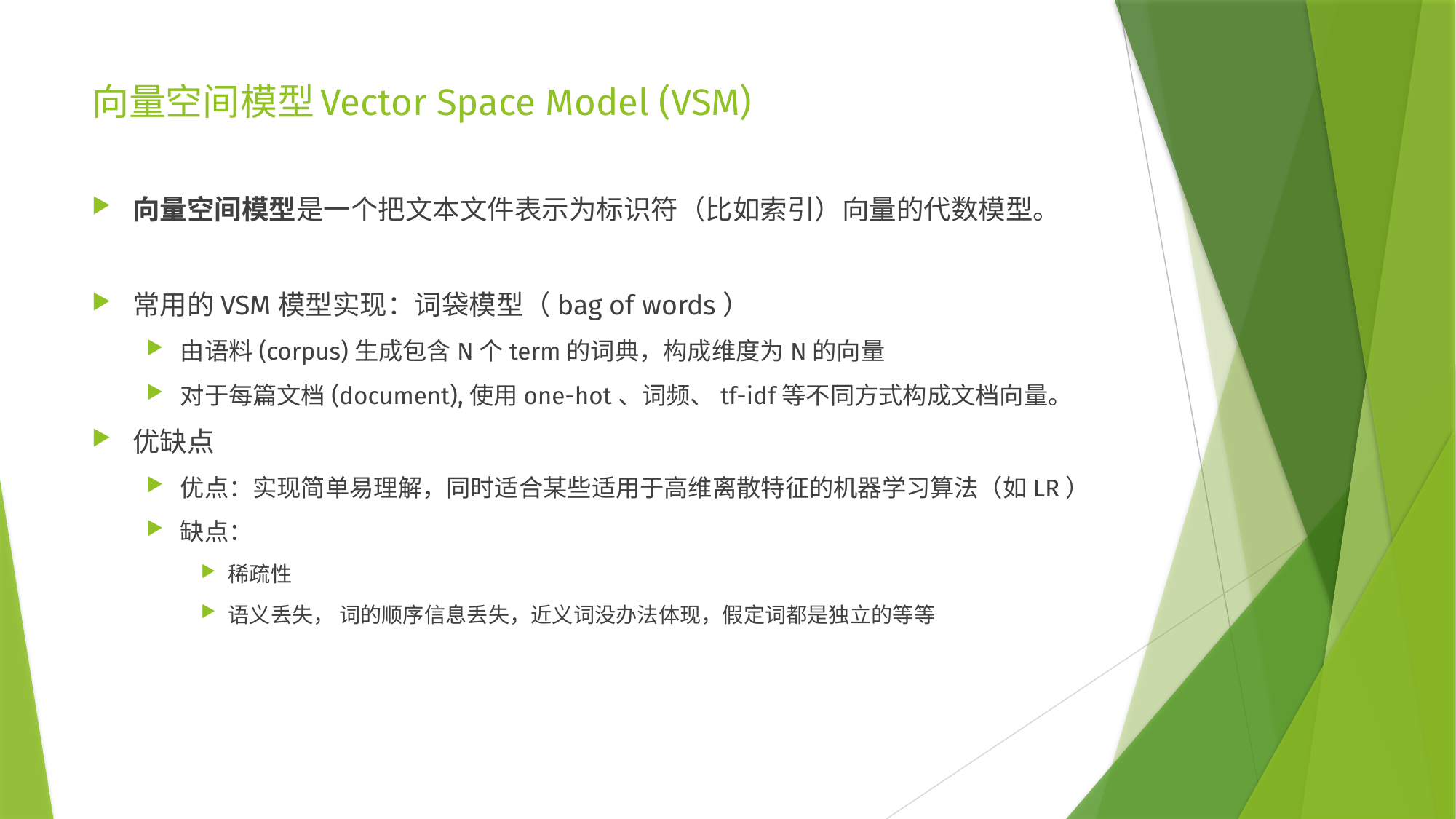

# 向量空间模型Vector Space Model (VSM)
向量空间模型是一个把文本文件表示为标识符（比如索引）向量的代数模型。

常用的VSM模型实现：词袋模型（bag of words）
由语料(corpus)生成包含N个term的词典，构成维度为N的向量
对于每篇文档(document),使用one-hot、词频、tf-idf等不同方式构成文档向量。
优缺点
优点：实现简单易理解，同时适合某些适用于高维离散特征的机器学习算法（如LR）
缺点：
稀疏性
语义丢失， 词的顺序信息丢失，近义词没办法体现，假定词都是独立的等等